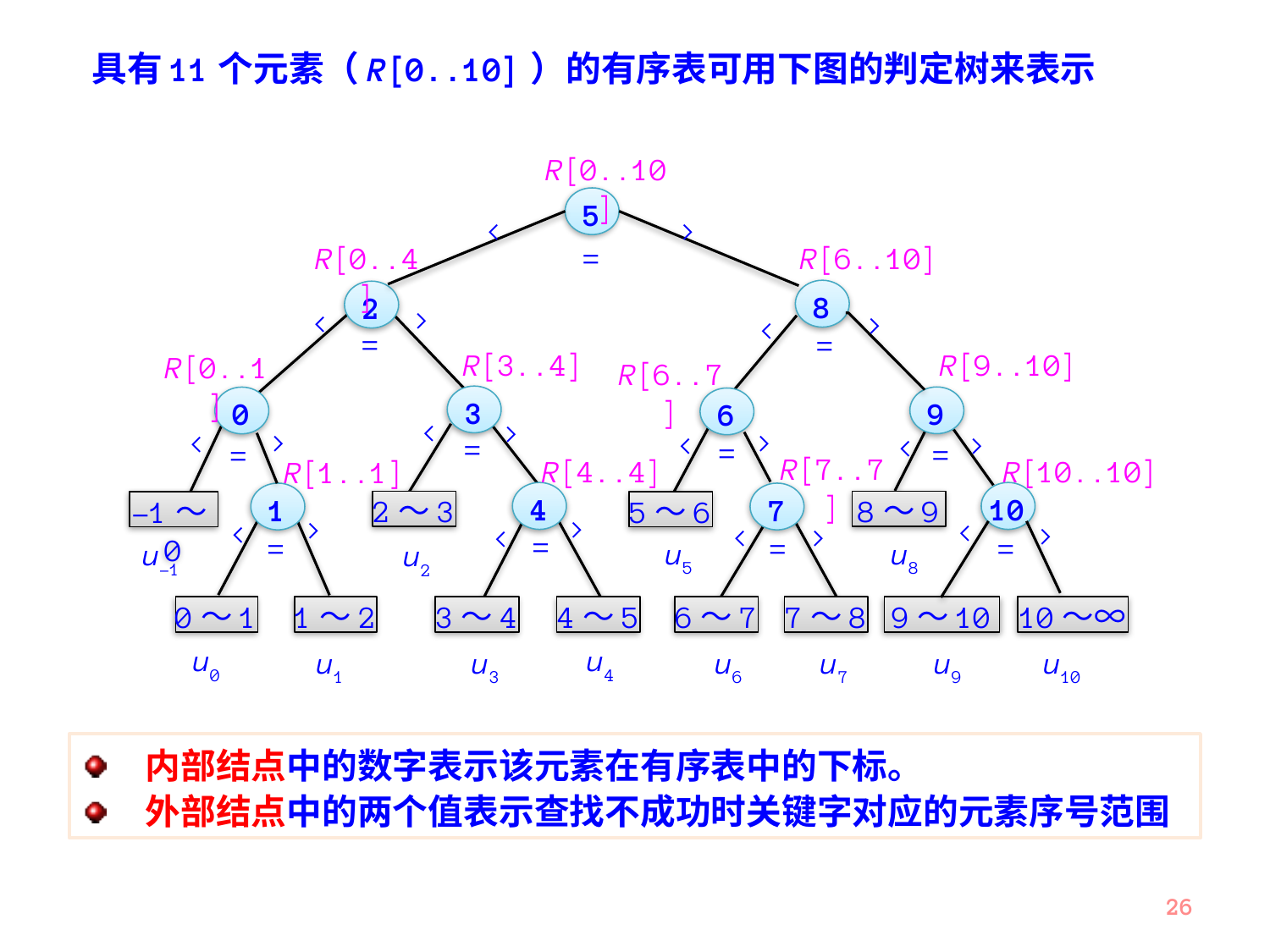

具有11个元素（R[0..10]）的有序表可用下图的判定树来表示
R[0..10]
5
<
>

=
R[6..10]
R[0..4]
8
2
>
<
>
<

=
=
R[3..4]
R[9..10]
R[0..1]
R[6..7]
3
9
0
6
<
>
>
>

<

>
<

<

=

=
=

=

R[7..7]
R[4..4]
R[10..10]
R[1..1]
4
10
1
7
2～3
8～9
-1～0
5～6
>
>
<
<
>
<
>

<

=
=
=
=
u8
u5
u-1
u2
0～1
1～2
3～4
4～5
6～7
7～8
9～10
10～∞
u0
u4
u1
u3
u6
u7
u9
u10
内部结点中的数字表示该元素在有序表中的下标。
外部结点中的两个值表示查找不成功时关键字对应的元素序号范围
26